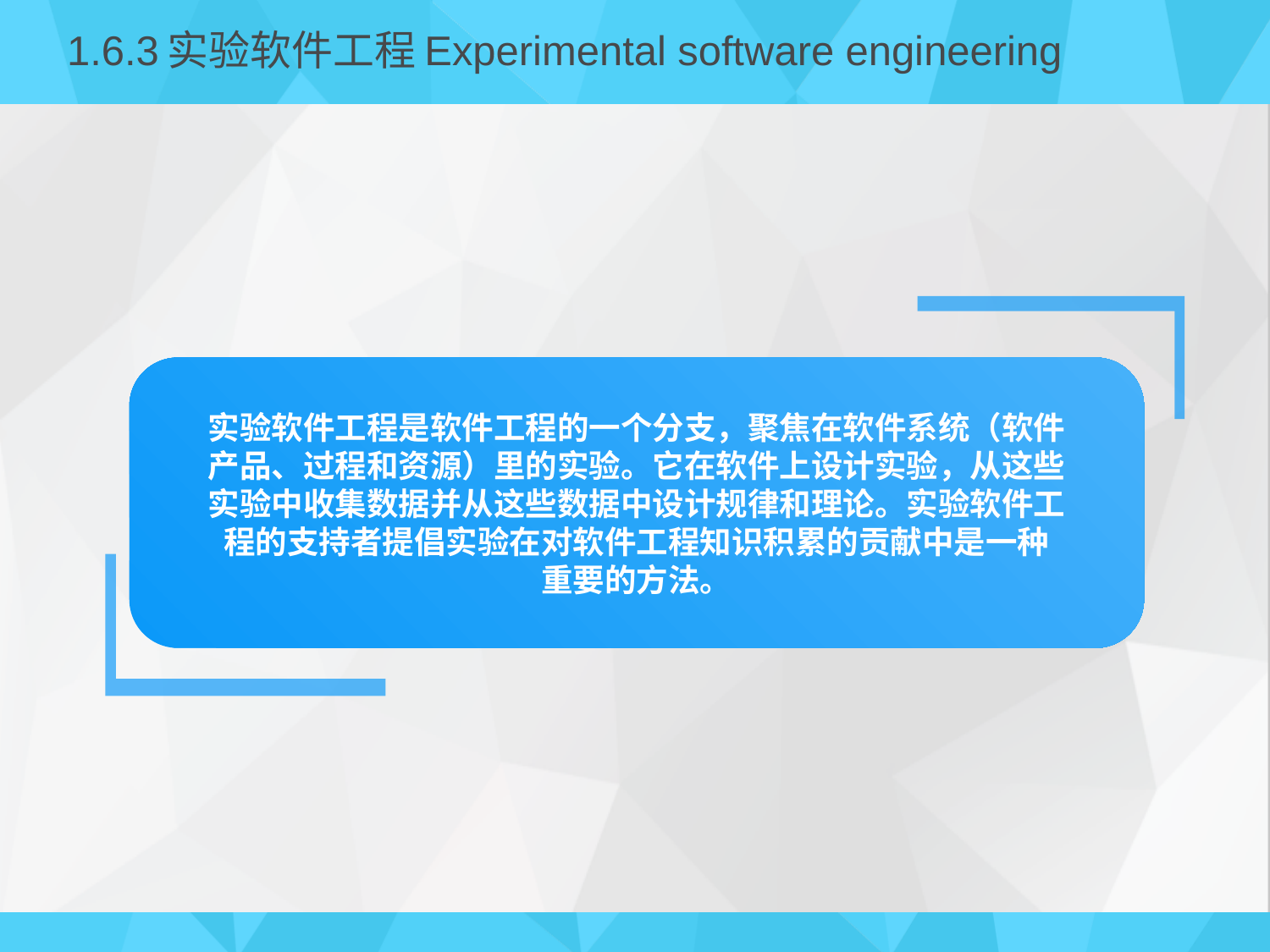

# 1.6.3实验软件工程Experimental software engineering

实验软件工程是软件工程的一个分支，聚焦在软件系统（软件
产品、过程和资源）里的实验。它在软件上设计实验，从这些
实验中收集数据并从这些数据中设计规律和理论。实验软件工
程的支持者提倡实验在对软件工程知识积累的贡献中是一种
重要的方法。